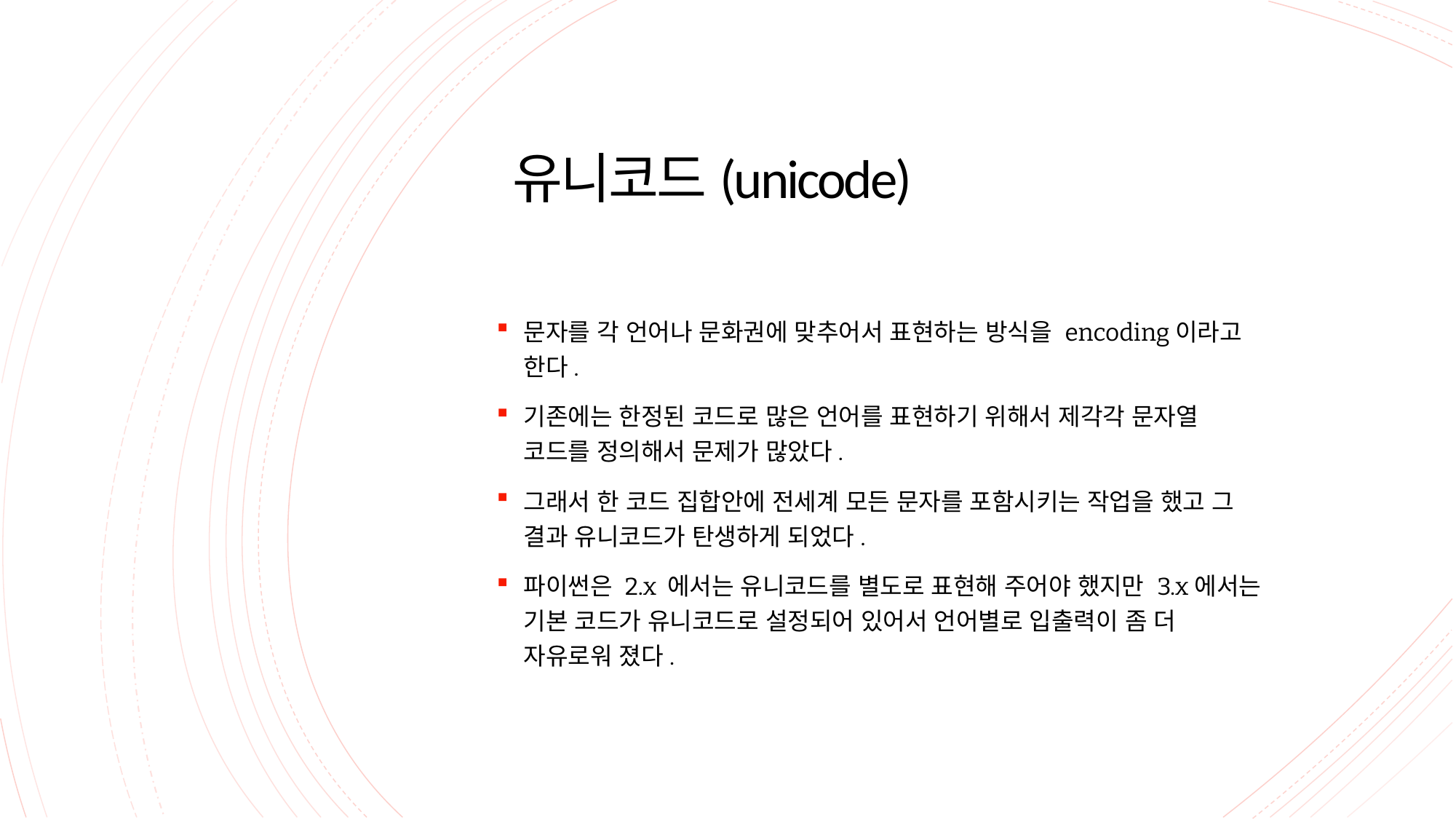

# 유니코드(unicode)
문자를 각 언어나 문화권에 맞추어서 표현하는 방식을 encoding이라고 한다.
기존에는 한정된 코드로 많은 언어를 표현하기 위해서 제각각 문자열 코드를 정의해서 문제가 많았다.
그래서 한 코드 집합안에 전세계 모든 문자를 포함시키는 작업을 했고 그 결과 유니코드가 탄생하게 되었다.
파이썬은 2.x 에서는 유니코드를 별도로 표현해 주어야 했지만 3.x에서는 기본 코드가 유니코드로 설정되어 있어서 언어별로 입출력이 좀 더 자유로워 졌다.